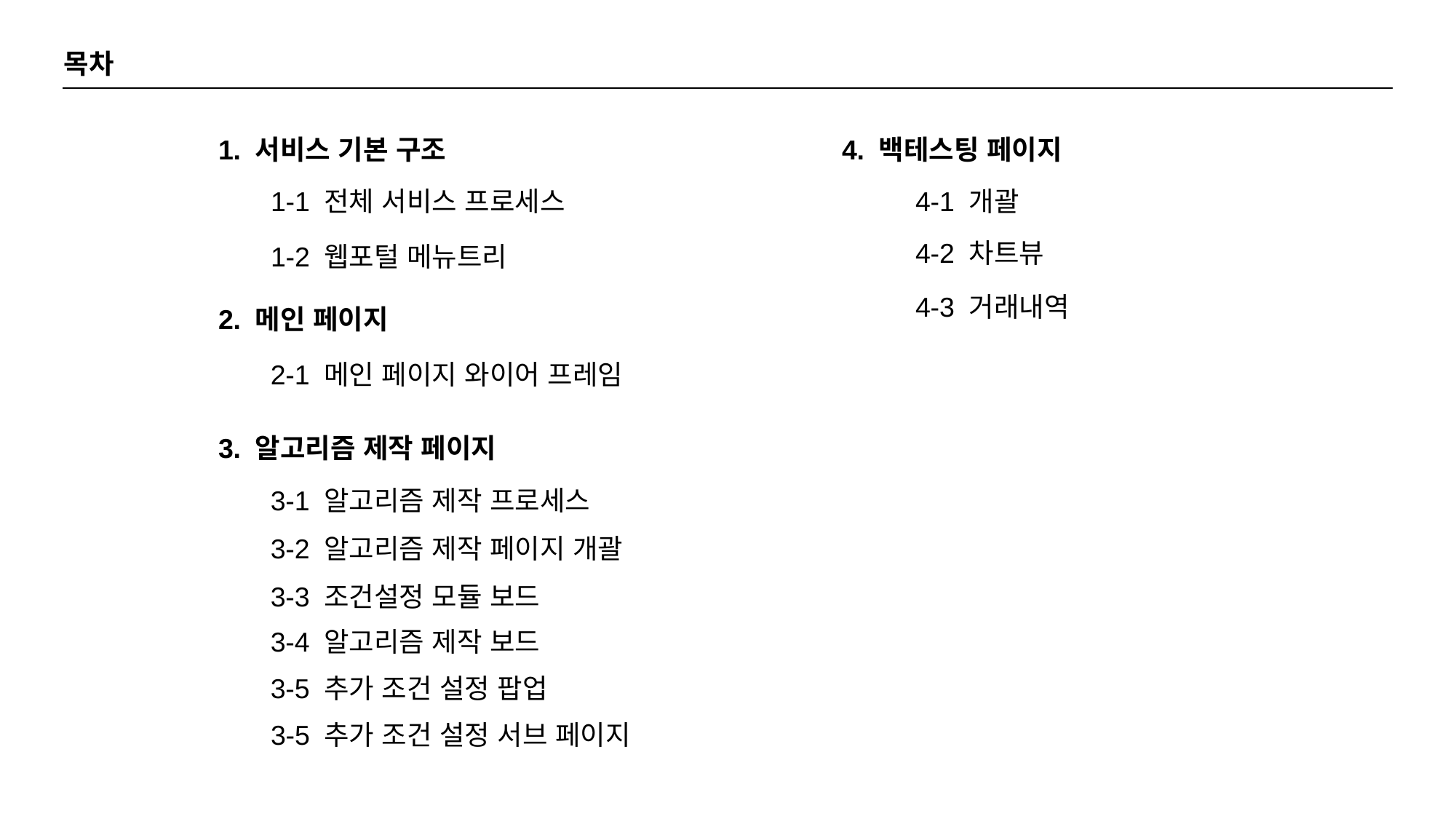

목차
1. 서비스 기본 구조
4. 백테스팅 페이지
1-1 전체 서비스 프로세스
4-1 개괄
4-2 차트뷰
1-2 웹포털 메뉴트리
4-3 거래내역
2. 메인 페이지
2-1 메인 페이지 와이어 프레임
3. 알고리즘 제작 페이지
3-1 알고리즘 제작 프로세스
3-2 알고리즘 제작 페이지 개괄
3-3 조건설정 모듈 보드
3-4 알고리즘 제작 보드
3-5 추가 조건 설정 팝업
3-5 추가 조건 설정 서브 페이지